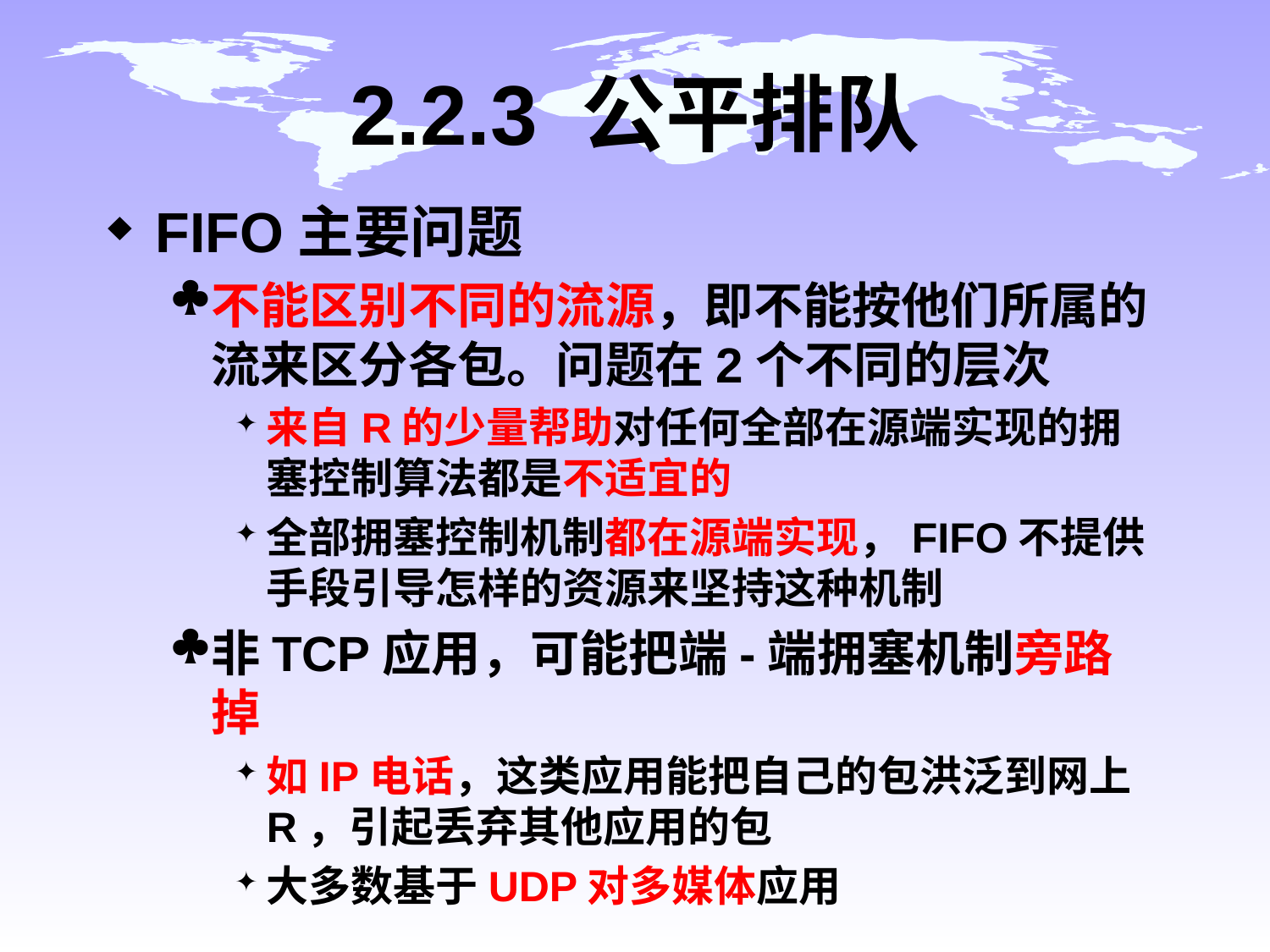

# 2.2.3 公平排队
FIFO主要问题
不能区别不同的流源，即不能按他们所属的流来区分各包。问题在2个不同的层次
来自R的少量帮助对任何全部在源端实现的拥塞控制算法都是不适宜的
全部拥塞控制机制都在源端实现，FIFO不提供手段引导怎样的资源来坚持这种机制
非TCP应用，可能把端-端拥塞机制旁路掉
如IP电话，这类应用能把自己的包洪泛到网上R，引起丢弃其他应用的包
大多数基于UDP对多媒体应用